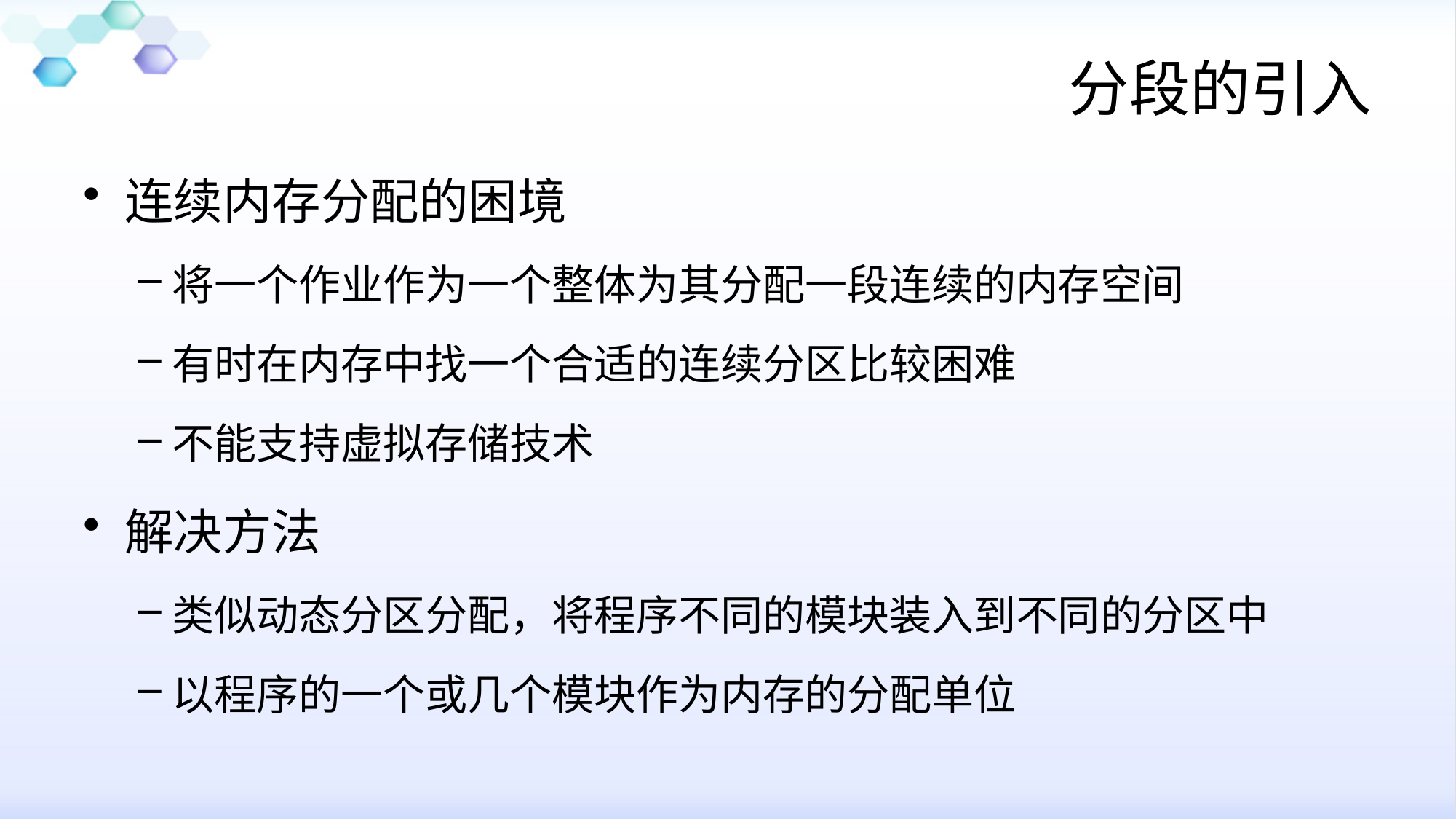

# 分段的引入
连续内存分配的困境
将一个作业作为一个整体为其分配一段连续的内存空间
有时在内存中找一个合适的连续分区比较困难
不能支持虚拟存储技术
解决方法
类似动态分区分配，将程序不同的模块装入到不同的分区中
以程序的一个或几个模块作为内存的分配单位